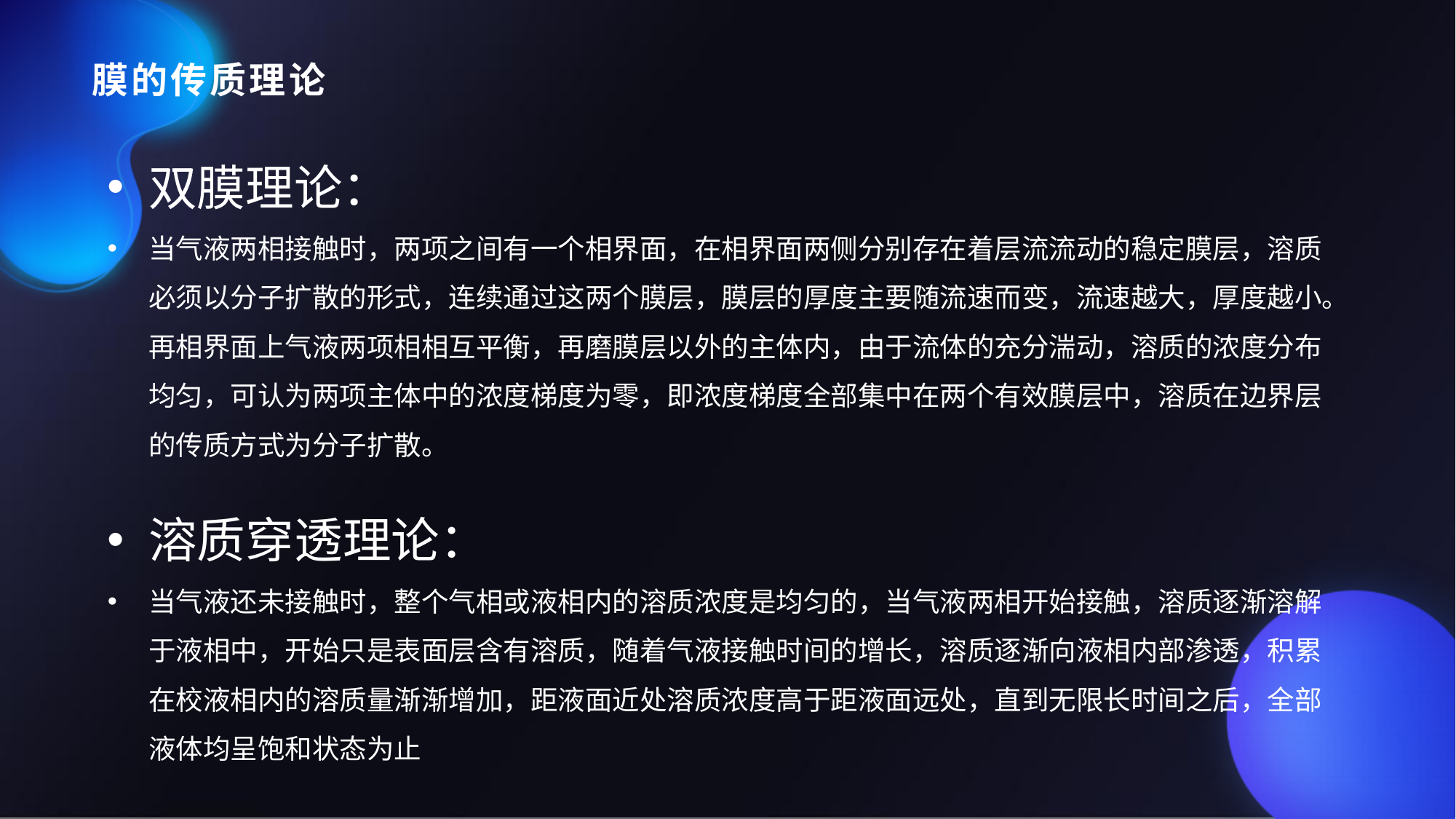

# 膜的传质理论
双膜理论：
当气液两相接触时，两项之间有一个相界面，在相界面两侧分别存在着层流流动的稳定膜层，溶质必须以分子扩散的形式，连续通过这两个膜层，膜层的厚度主要随流速而变，流速越大，厚度越小。再相界面上气液两项相相互平衡，再磨膜层以外的主体内，由于流体的充分湍动，溶质的浓度分布均匀，可认为两项主体中的浓度梯度为零，即浓度梯度全部集中在两个有效膜层中，溶质在边界层的传质方式为分子扩散。

溶质穿透理论：
当气液还未接触时，整个气相或液相内的溶质浓度是均匀的，当气液两相开始接触，溶质逐渐溶解于液相中，开始只是表面层含有溶质，随着气液接触时间的增长，溶质逐渐向液相内部渗透，积累在校液相内的溶质量渐渐增加，距液面近处溶质浓度高于距液面远处，直到无限长时间之后，全部液体均呈饱和状态为止